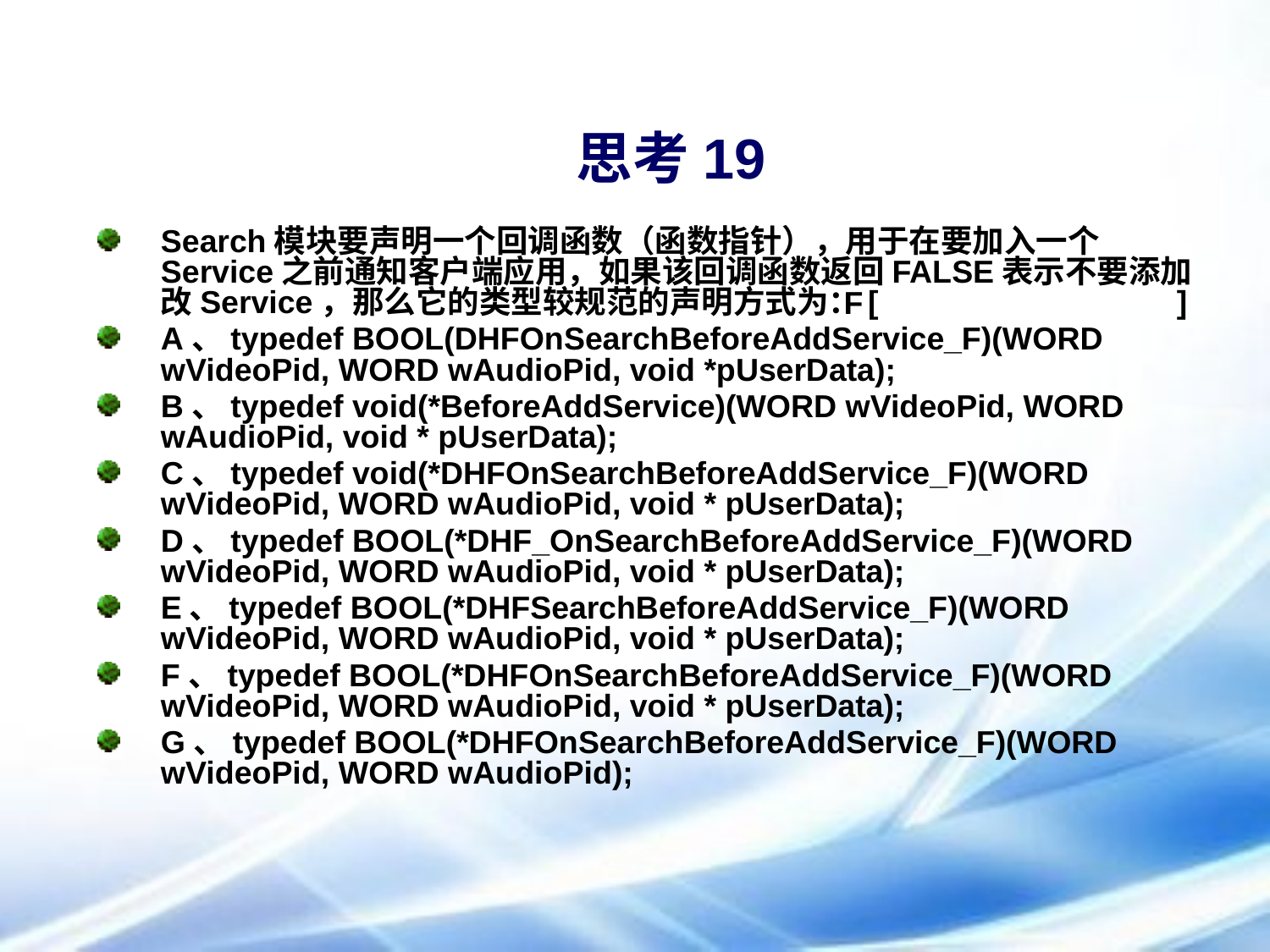

# 思考19
Search模块要声明一个回调函数（函数指针），用于在要加入一个Service之前通知客户端应用，如果该回调函数返回FALSE表示不要添加改Service，那么它的类型较规范的声明方式为：[			]
A、typedef BOOL(DHFOnSearchBeforeAddService_F)(WORD wVideoPid, WORD wAudioPid, void *pUserData);
B、typedef void(*BeforeAddService)(WORD wVideoPid, WORD wAudioPid, void * pUserData);
C、typedef void(*DHFOnSearchBeforeAddService_F)(WORD wVideoPid, WORD wAudioPid, void * pUserData);
D、typedef BOOL(*DHF_OnSearchBeforeAddService_F)(WORD wVideoPid, WORD wAudioPid, void * pUserData);
E、typedef BOOL(*DHFSearchBeforeAddService_F)(WORD wVideoPid, WORD wAudioPid, void * pUserData);
F、typedef BOOL(*DHFOnSearchBeforeAddService_F)(WORD wVideoPid, WORD wAudioPid, void * pUserData);
G、typedef BOOL(*DHFOnSearchBeforeAddService_F)(WORD wVideoPid, WORD wAudioPid);
F